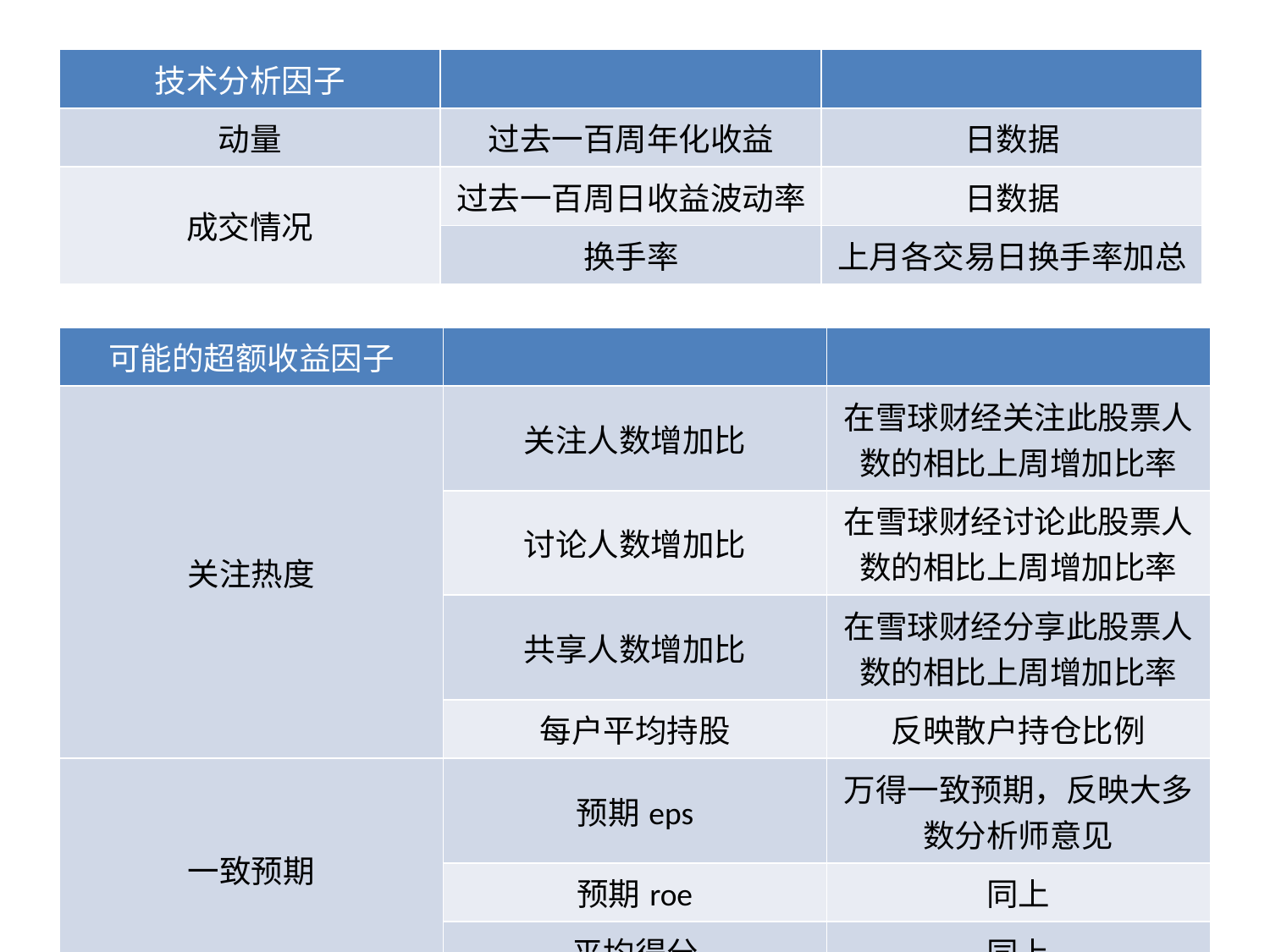

| 技术分析因子 |  |  |
| --- | --- | --- |
| 动量 | 过去一百周年化收益 | 日数据 |
| 成交情况 | 过去一百周日收益波动率 | 日数据 |
|  | 换手率 | 上月各交易日换手率加总 |
| 可能的超额收益因子 |  |  |
| --- | --- | --- |
| 关注热度 | 关注人数增加比 | 在雪球财经关注此股票人数的相比上周增加比率 |
|  | 讨论人数增加比 | 在雪球财经讨论此股票人数的相比上周增加比率 |
|  | 共享人数增加比 | 在雪球财经分享此股票人数的相比上周增加比率 |
|  | 每户平均持股 | 反映散户持仓比例 |
| 一致预期 | 预期eps | 万得一致预期，反映大多数分析师意见 |
|  | 预期roe | 同上 |
|  | 平均得分 | 同上 |